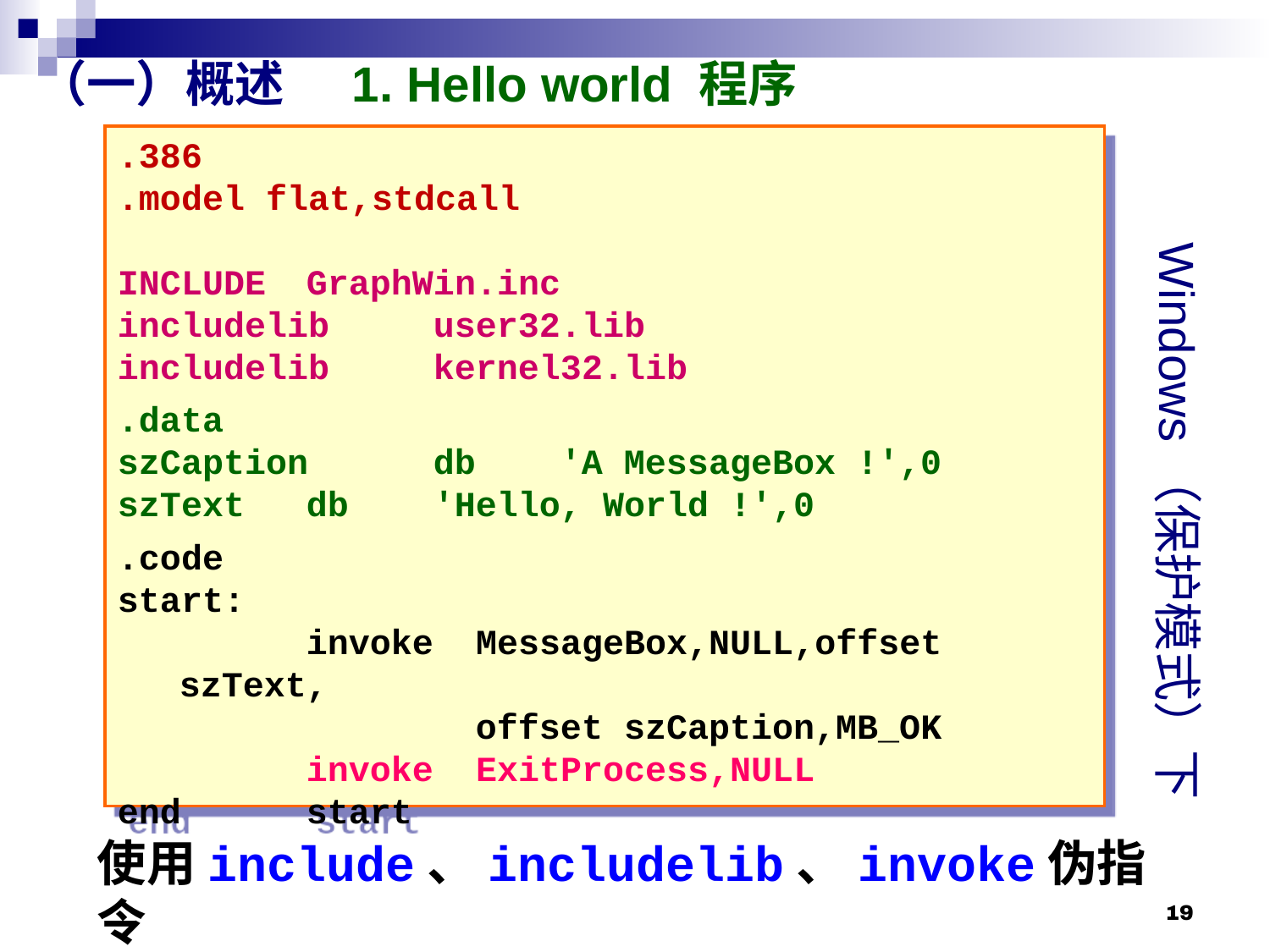

# （一）概述     1. Hello world 程序
.386
.model flat,stdcall

INCLUDE	GraphWin.inc
includelib	user32.lib
includelib	kernel32.lib
.data
szCaption	db	'A MessageBox !',0
szText	db	'Hello, World !',0
.code
start:
		invoke  MessageBox,NULL,offset szText,
		  offset szCaption,MB_OK
		invoke  ExitProcess,NULL
end	start
Windows（保护模式）下
使用include、includelib、invoke伪指令
19